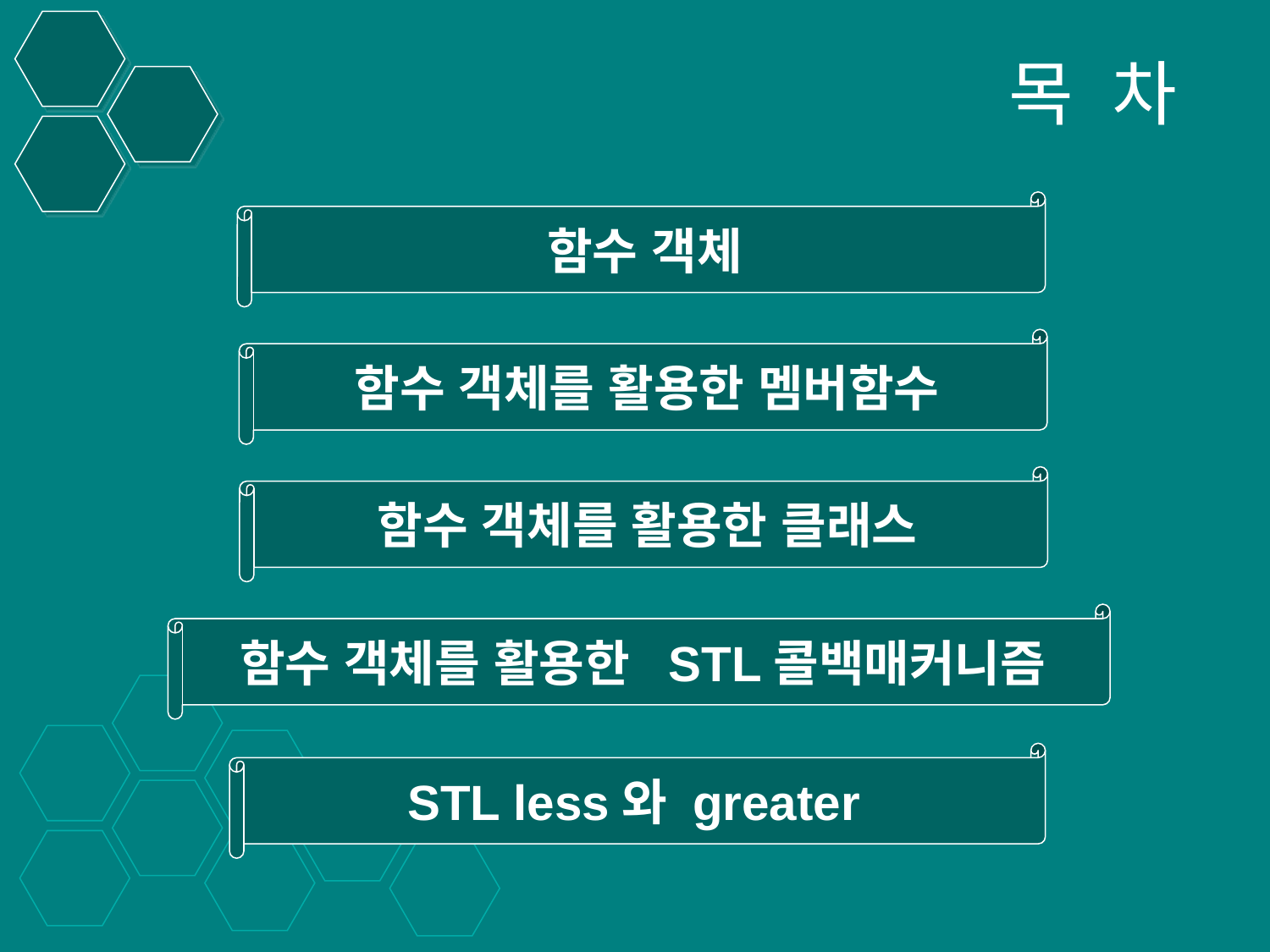

# 목  차
함수 객체
함수 객체를 활용한 멤버함수
함수 객체를 활용한 클래스
함수 객체를 활용한  STL콜백매커니즘
STL less와 greater